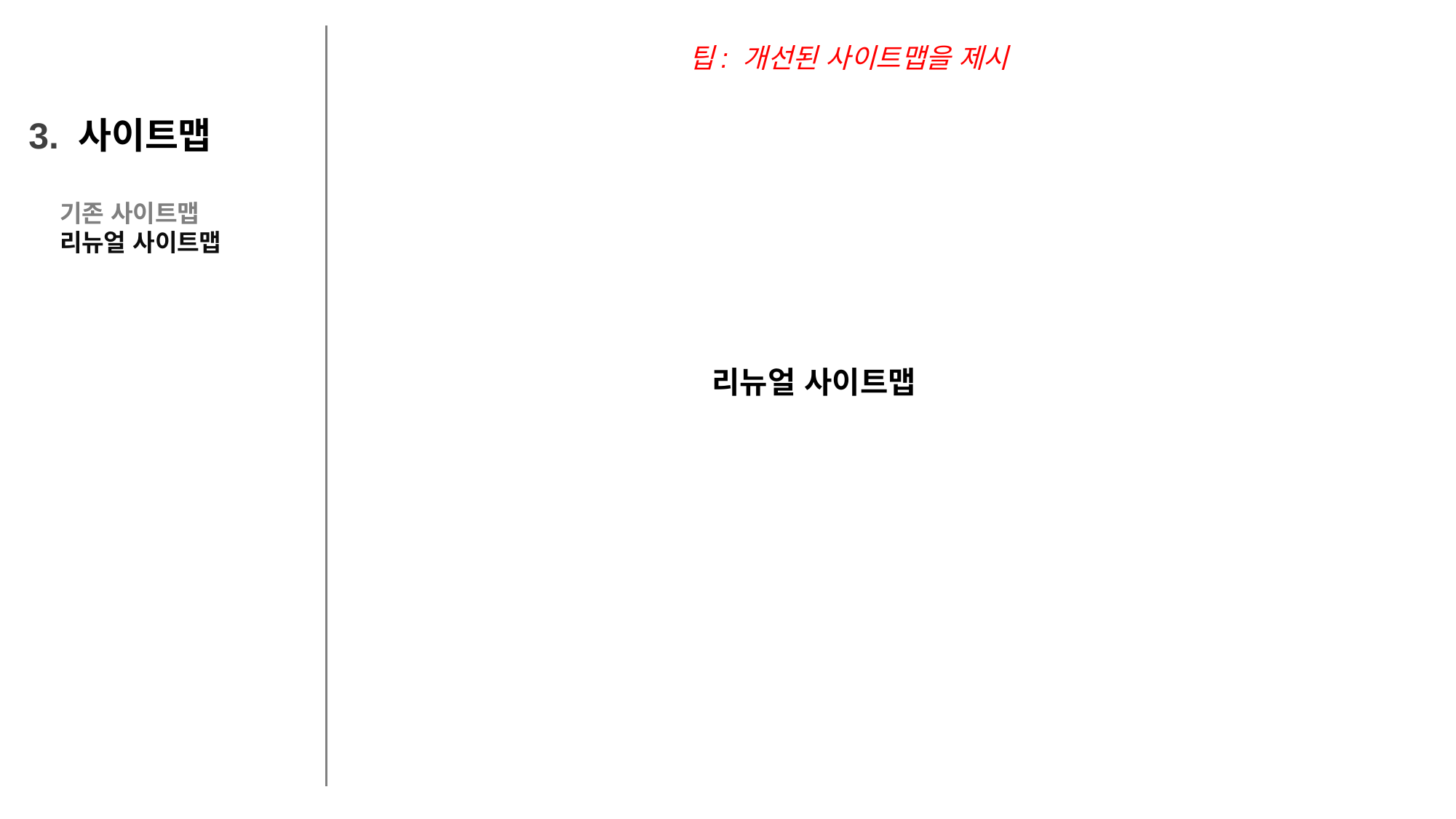

팁: 개선된 사이트맵을 제시
# 3. 사이트맵
기존 사이트맵
리뉴얼 사이트맵
리뉴얼 사이트맵